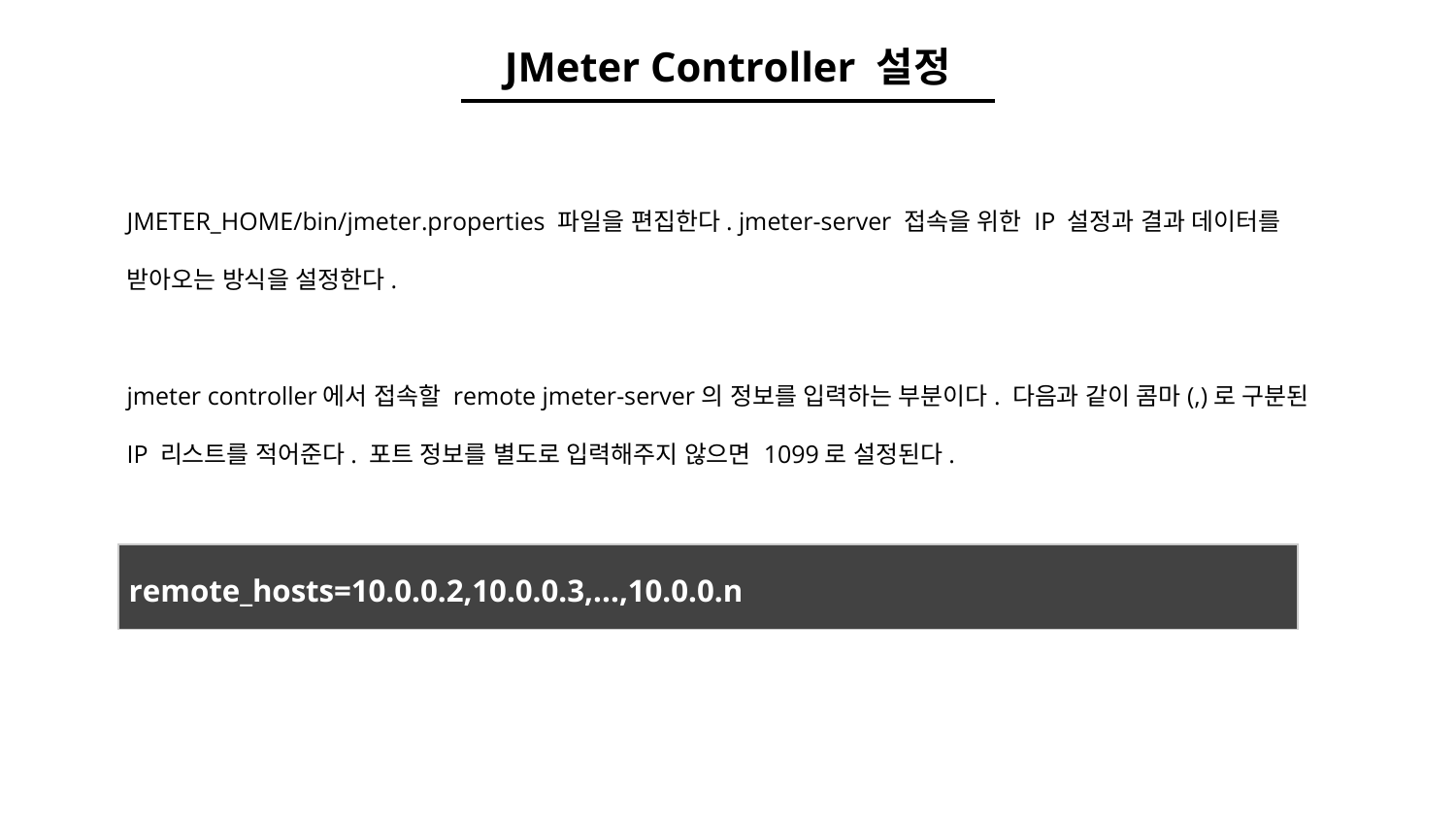

JMeter Controller 설정
JMETER_HOME/bin/jmeter.properties 파일을 편집한다. jmeter-server 접속을 위한 IP 설정과 결과 데이터를 받아오는 방식을 설정한다.

jmeter controller에서 접속할 remote jmeter-server의 정보를 입력하는 부분이다. 다음과 같이 콤마(,)로 구분된 IP 리스트를 적어준다. 포트 정보를 별도로 입력해주지 않으면 1099로 설정된다.
| remote\_hosts=10.0.0.2,10.0.0.3,...,10.0.0.n |
| --- |